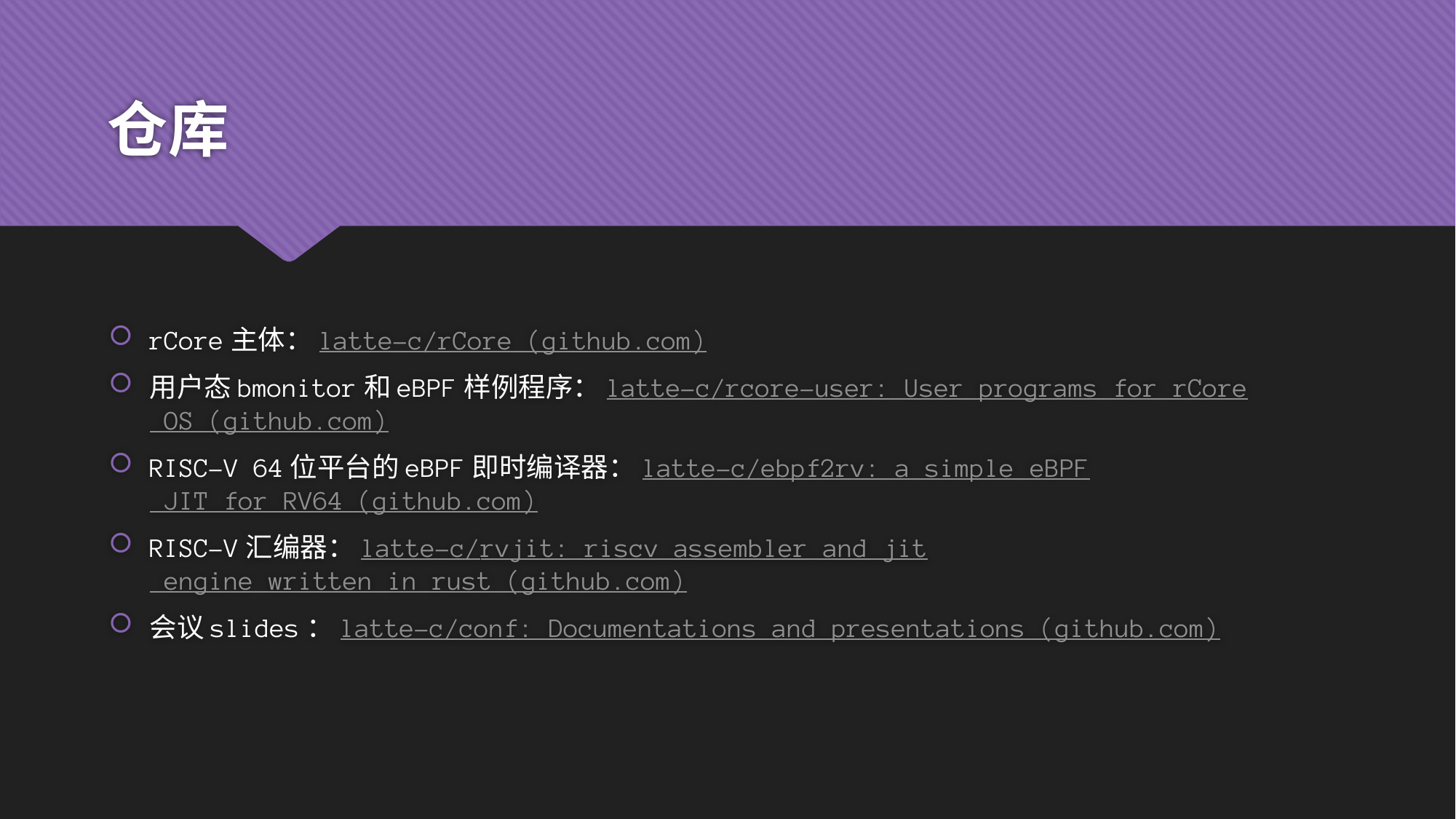

# 仓库
rCore主体：latte-c/rCore (github.com)
用户态bmonitor和eBPF样例程序：latte-c/rcore-user: User programs for rCore OS (github.com)
RISC-V 64位平台的eBPF即时编译器：latte-c/ebpf2rv: a simple eBPF JIT for RV64 (github.com)
RISC-V汇编器：latte-c/rvjit: riscv assembler and jit engine written in rust (github.com)
会议slides：latte-c/conf: Documentations and presentations (github.com)